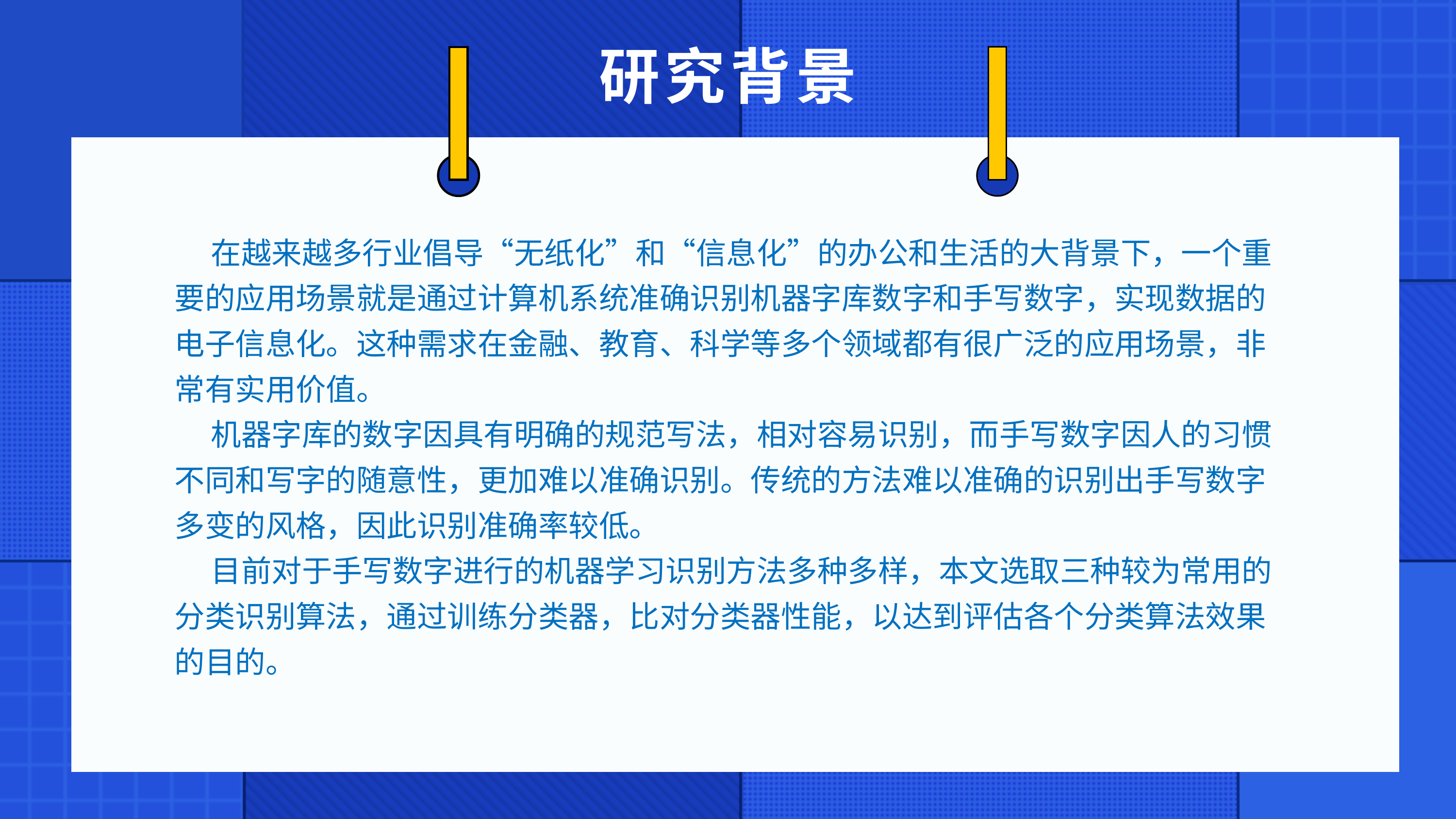

研究背景

在越来越多行业倡导“无纸化”和“信息化”的办公和生活的大背景下，一个重要的应用场景就是通过计算机系统准确识别机器字库数字和手写数字，实现数据的电子信息化。这种需求在金融、教育、科学等多个领域都有很广泛的应用场景，非常有实用价值。
机器字库的数字因具有明确的规范写法，相对容易识别，而手写数字因人的习惯不同和写字的随意性，更加难以准确识别。传统的方法难以准确的识别出手写数字多变的风格，因此识别准确率较低。
目前对于手写数字进行的机器学习识别方法多种多样，本文选取三种较为常用的分类识别算法，通过训练分类器，比对分类器性能，以达到评估各个分类算法效果的目的。